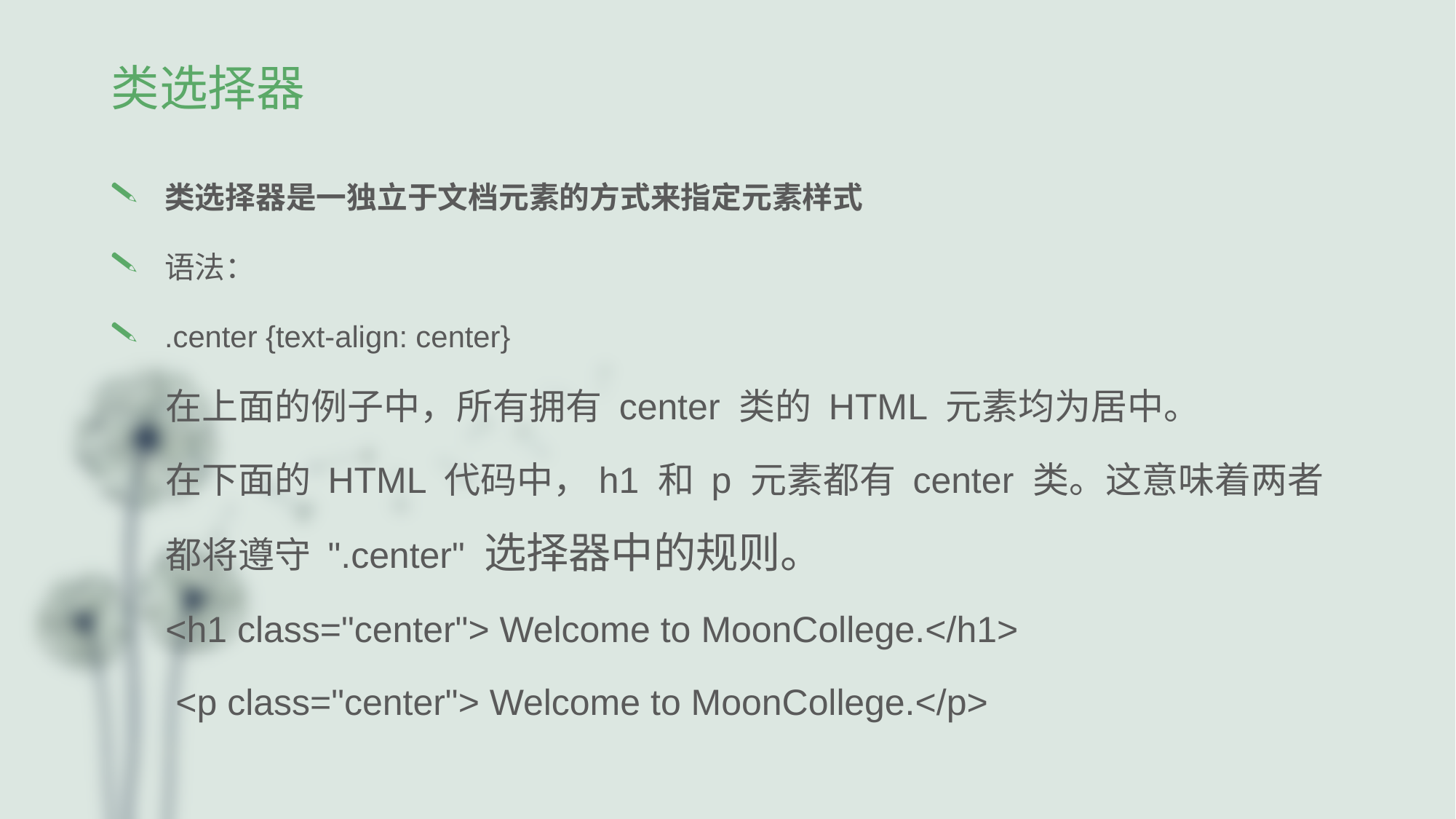

# 类选择器
类选择器是一独立于文档元素的方式来指定元素样式
语法：
.center {text-align: center}
在上面的例子中，所有拥有 center 类的 HTML 元素均为居中。
在下面的 HTML 代码中，h1 和 p 元素都有 center 类。这意味着两者都将遵守 ".center" 选择器中的规则。
<h1 class="center"> Welcome to MoonCollege.</h1>
 <p class="center"> Welcome to MoonCollege.</p>